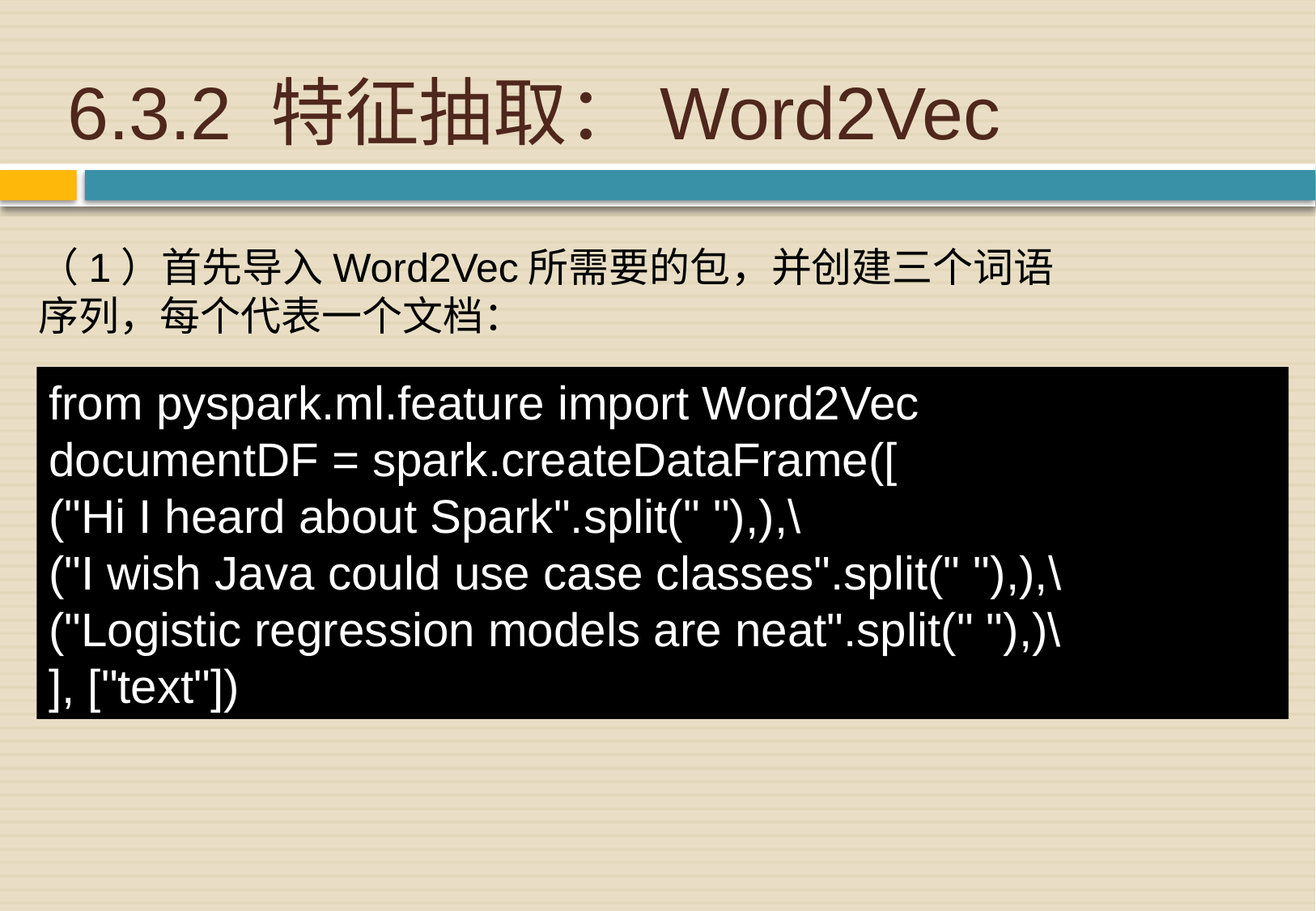

# 6.3.2 特征抽取：Word2Vec
（1）首先导入Word2Vec所需要的包，并创建三个词语序列，每个代表一个文档：
from pyspark.ml.feature import Word2Vec
documentDF = spark.createDataFrame([
("Hi I heard about Spark".split(" "),),\
("I wish Java could use case classes".split(" "),),\
("Logistic regression models are neat".split(" "),)\
], ["text"])